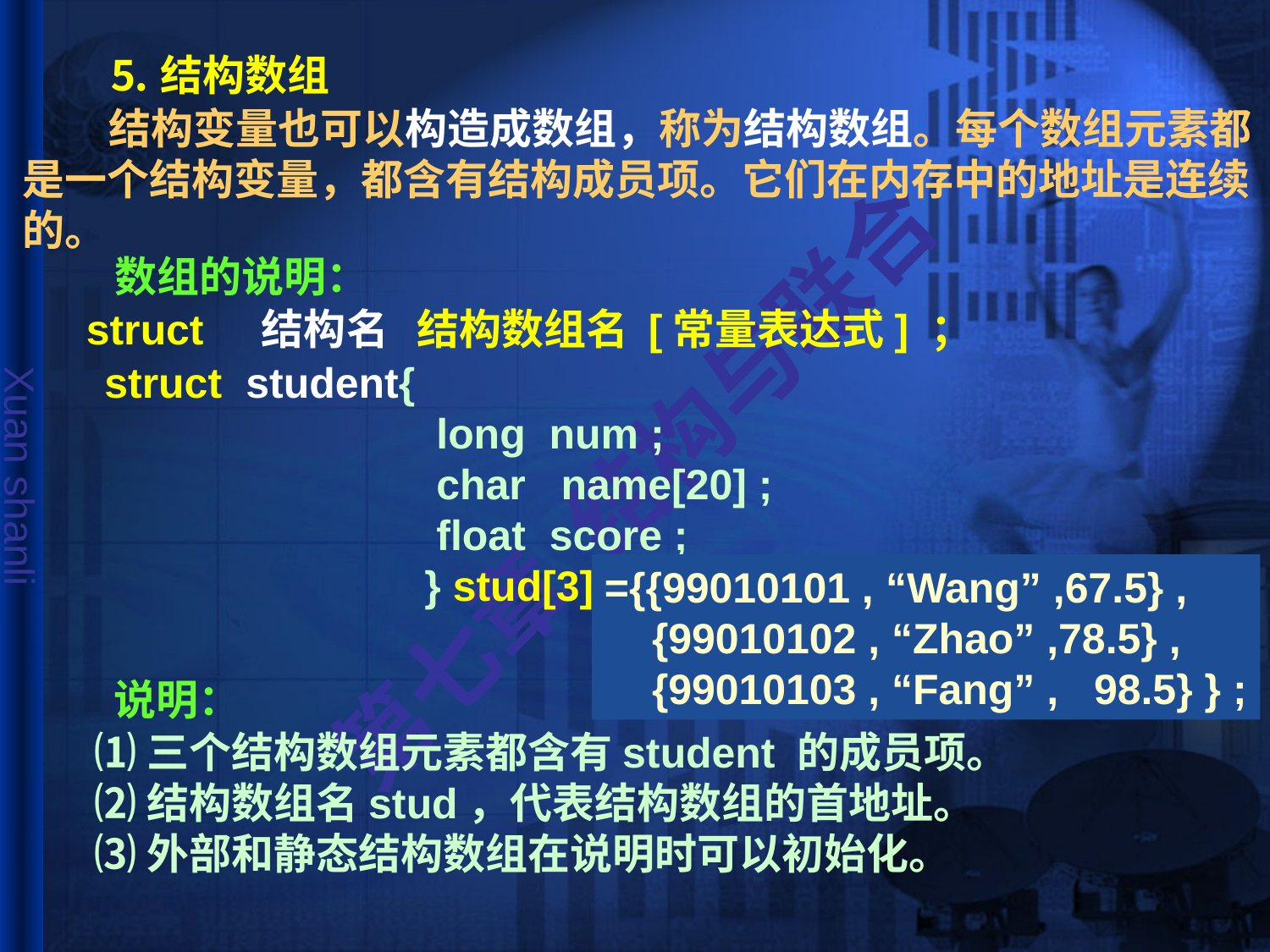

# ⒌结构数组
        结构变量也可以构造成数组，称为结构数组。每个数组元素都
是一个结构变量，都含有结构成员项。它们在内存中的地址是连续
的。
数组的说明：
struct    结构名   结构数组名 [常量表达式] ；
struct  student{
                            long  num ;
                            char   name[20] ;
                            float  score ;
                           } stud[3] ;
={{99010101 , “Wang” ,67.5} ,
    {99010102 , “Zhao” ,78.5} ,
    {99010103 , “Fang” ,   98.5} } ;
说明：
⑴三个结构数组元素都含有student 的成员项。
⑵结构数组名stud，代表结构数组的首地址。
⑶外部和静态结构数组在说明时可以初始化。